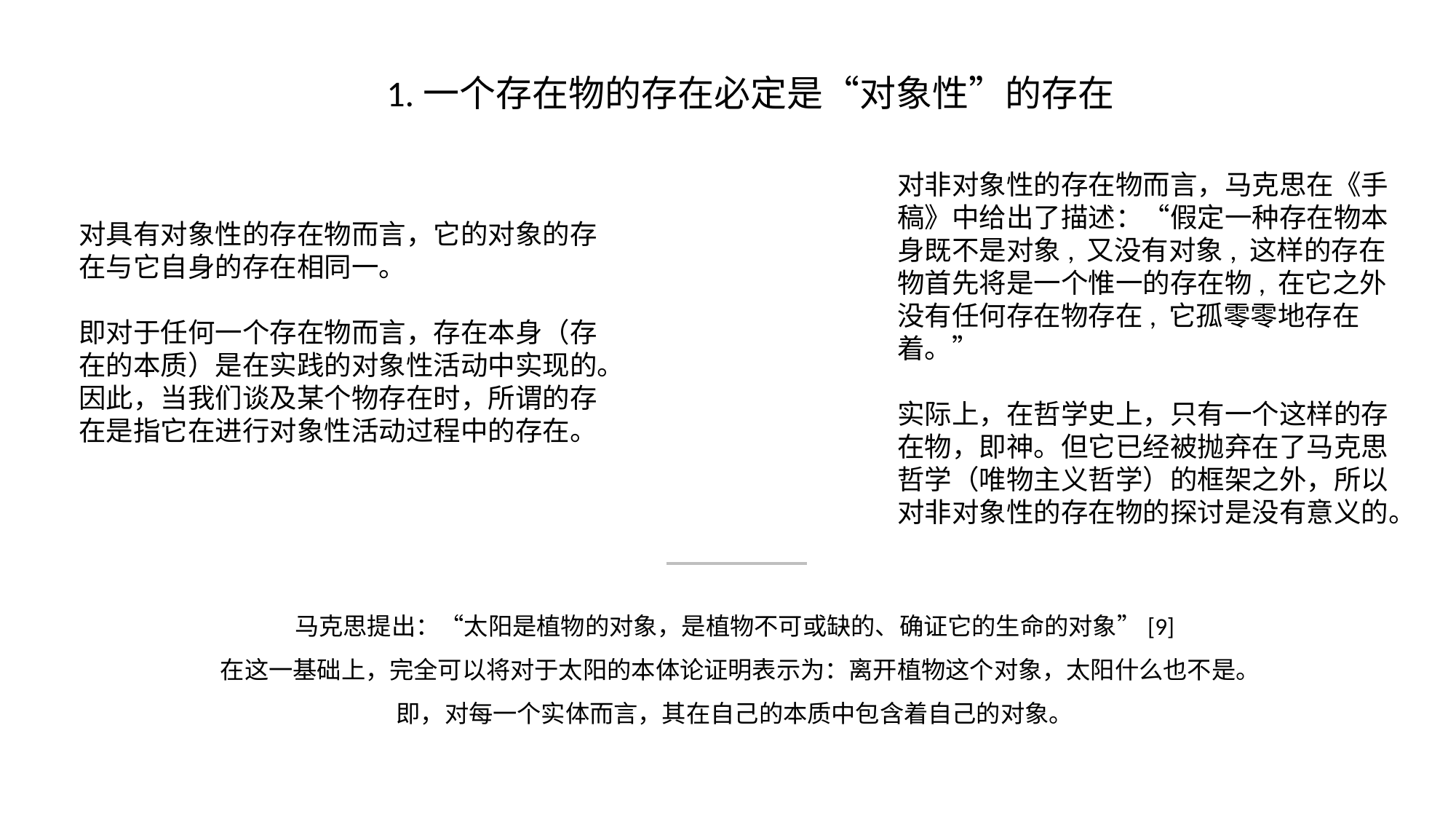

1.一个存在物的存在必定是“对象性”的存在
对非对象性的存在物而言，马克思在《手稿》中给出了描述：“假定一种存在物本身既不是对象, 又没有对象, 这样的存在物首先将是一个惟一的存在物, 在它之外没有任何存在物存在, 它孤零零地存在着。”

实际上，在哲学史上，只有一个这样的存在物，即神。但它已经被抛弃在了马克思哲学（唯物主义哲学）的框架之外，所以对非对象性的存在物的探讨是没有意义的。
对具有对象性的存在物而言，它的对象的存在与它自身的存在相同一。

即对于任何一个存在物而言，存在本身（存在的本质）是在实践的对象性活动中实现的。
因此，当我们谈及某个物存在时，所谓的存在是指它在进行对象性活动过程中的存在。
马克思提出：“太阳是植物的对象，是植物不可或缺的、确证它的生命的对象”[9]
 在这一基础上，完全可以将对于太阳的本体论证明表示为：离开植物这个对象，太阳什么也不是。
即，对每一个实体而言，其在自己的本质中包含着自己的对象。